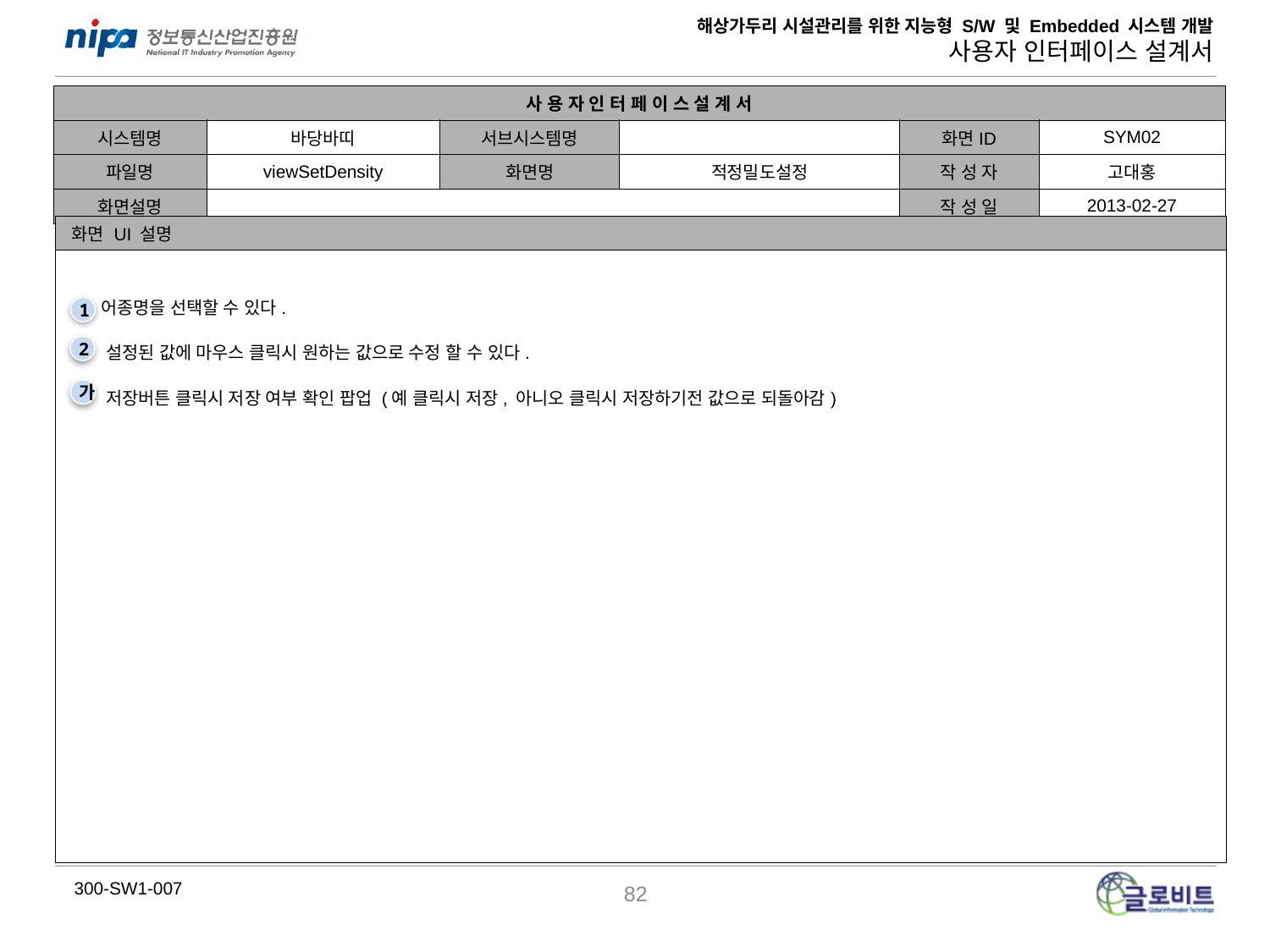

| 사 용 자 인 터 페 이 스 설 계 서 |  |  |  |  |  |
| --- | --- | --- | --- | --- | --- |
| 시스템명 | 바당바띠 | 서브시스템명 |  | 화면ID | SYM02 |
| 파일명 | viewSetDensity | 화면명 | 적정밀도설정 | 작 성 자 | 고대홍 |
| 화면설명 |  |  |  | 작 성 일 | 2013-02-27 |
| 화면 UI 설명 |
| --- |
| 어종명을 선택할 수 있다. 설정된 값에 마우스 클릭시 원하는 값으로 수정 할 수 있다. 저장버튼 클릭시 저장 여부 확인 팝업 (예 클릭시 저장, 아니오 클릭시 저장하기전 값으로 되돌아감) |
1
2
가